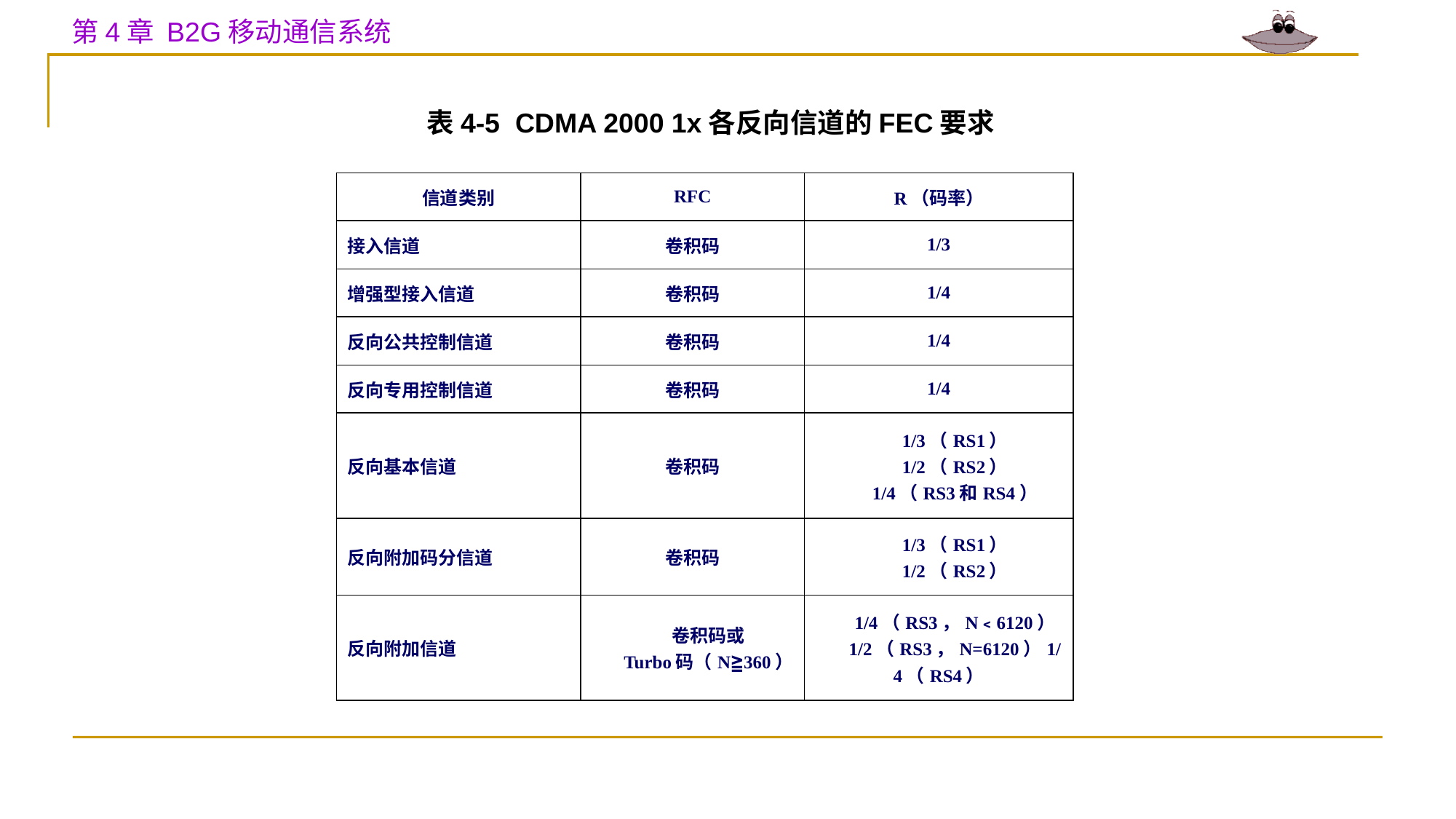

表4-5  CDMA 2000 1x各反向信道的FEC要求
| 信道类别 | RFC | R（码率） |
| --- | --- | --- |
| 接入信道 | 卷积码 | 1/3 |
| 增强型接入信道 | 卷积码 | 1/4 |
| 反向公共控制信道 | 卷积码 | 1/4 |
| 反向专用控制信道 | 卷积码 | 1/4 |
| 反向基本信道 | 卷积码 | 1/3（RS1） 1/2（RS2） 1/4（RS3和RS4） |
| 反向附加码分信道 | 卷积码 | 1/3（RS1） 1/2（RS2） |
| 反向附加信道 | 卷积码或 Turbo码（N≧360） | 1/4（RS3，N﹤6120） 1/2（RS3，N=6120）1/4（RS4） |